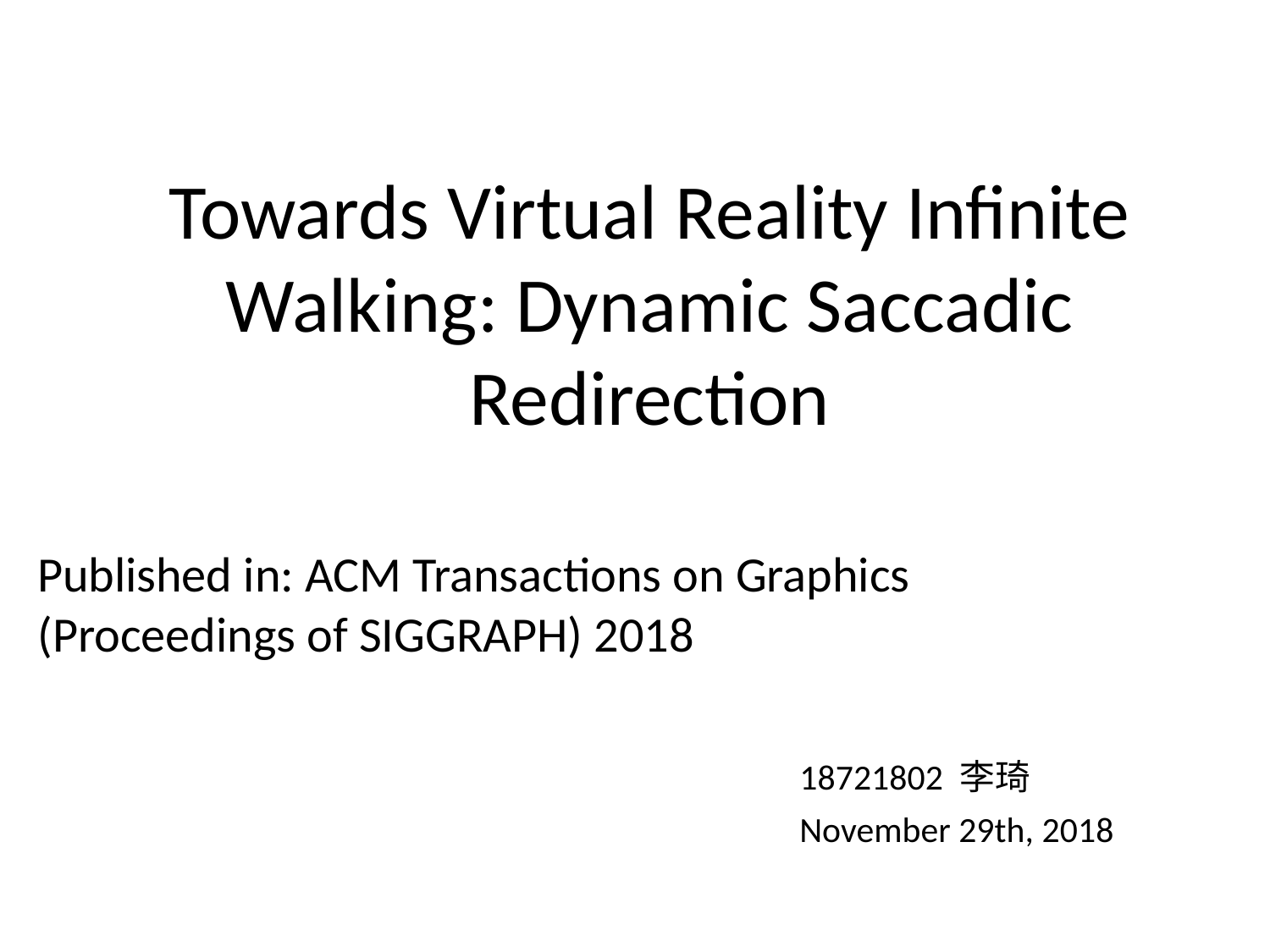

# Towards Virtual Reality Infinite Walking: Dynamic Saccadic Redirection

Published in: ACM Transactions on Graphics (Proceedings of SIGGRAPH) 2018

						18721802 李琦
						November 29th, 2018